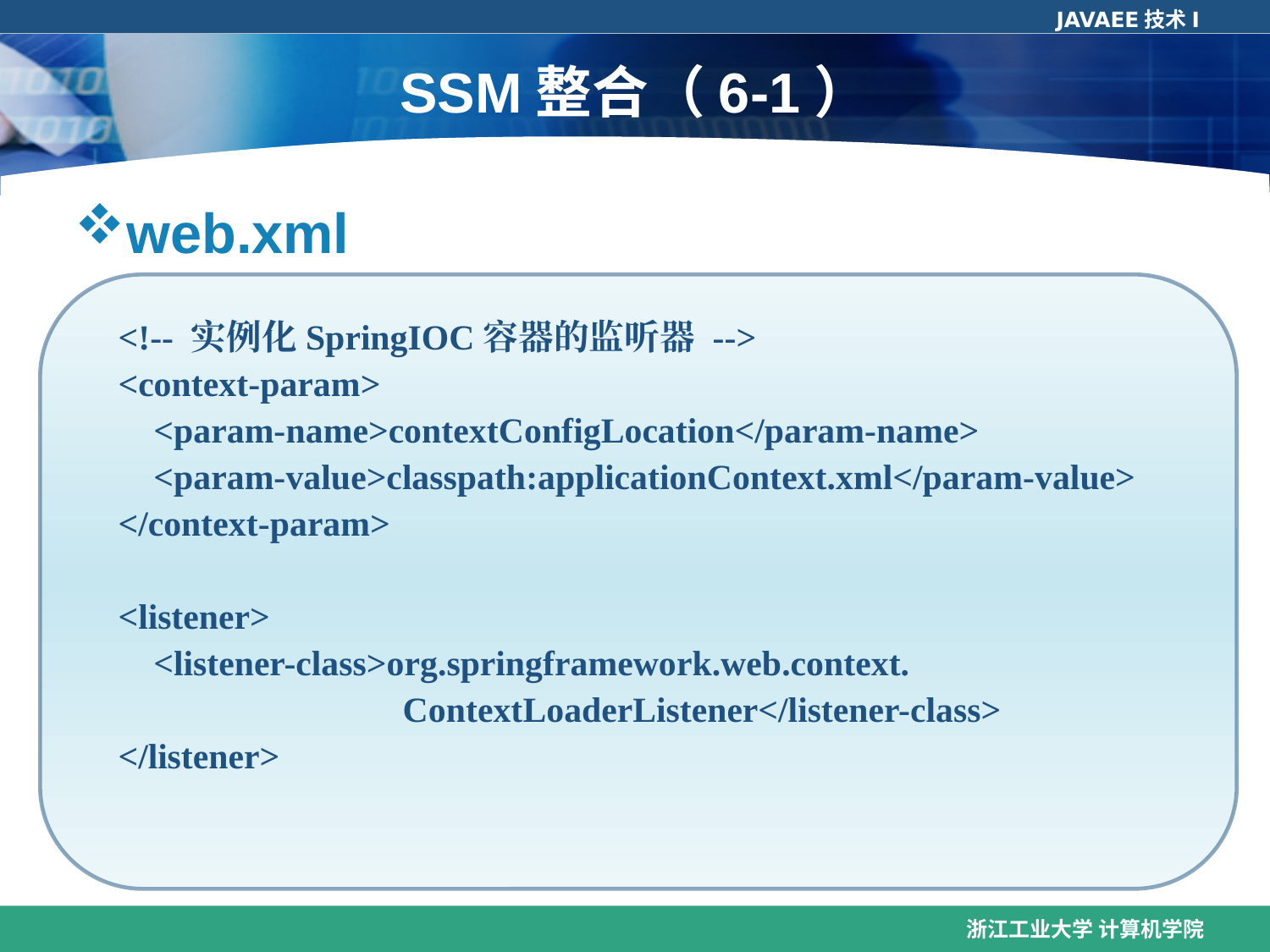

# SSM整合（6-1）
web.xml
    <!-- 实例化SpringIOC容器的监听器 -->
    <context-param>
        <param-name>contextConfigLocation</param-name>
        <param-value>classpath:applicationContext.xml</param-value>
    </context-param>

    <listener>
        <listener-class>org.springframework.web.context.
                                    ContextLoaderListener</listener-class>
    </listener>